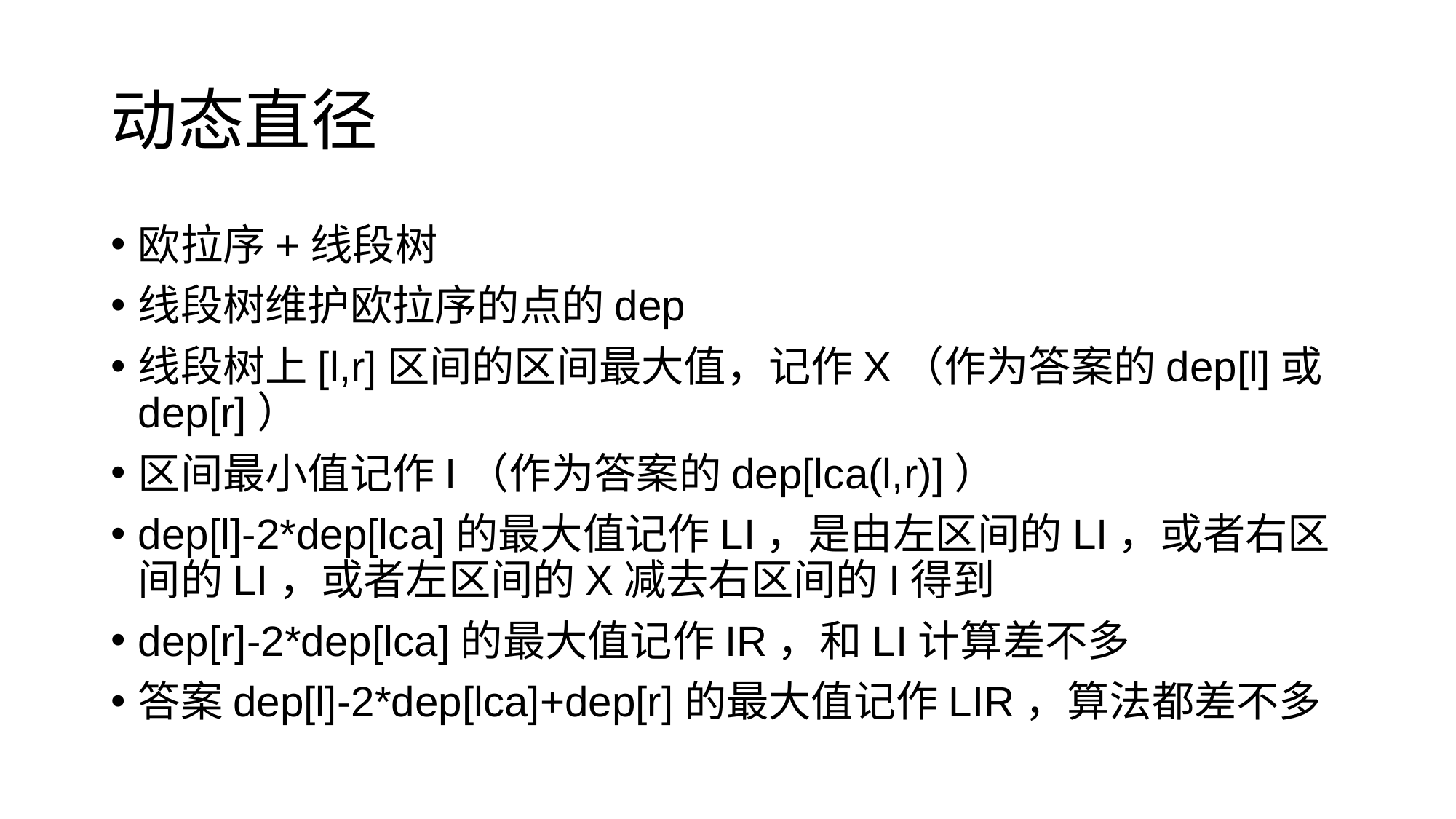

# 动态直径
欧拉序+线段树
线段树维护欧拉序的点的dep
线段树上[l,r]区间的区间最大值，记作X（作为答案的dep[l]或dep[r]）
区间最小值记作I（作为答案的dep[lca(l,r)]）
dep[l]-2*dep[lca]的最大值记作LI，是由左区间的LI，或者右区间的LI，或者左区间的X减去右区间的I得到
dep[r]-2*dep[lca]的最大值记作IR，和LI计算差不多
答案dep[l]-2*dep[lca]+dep[r]的最大值记作LIR，算法都差不多